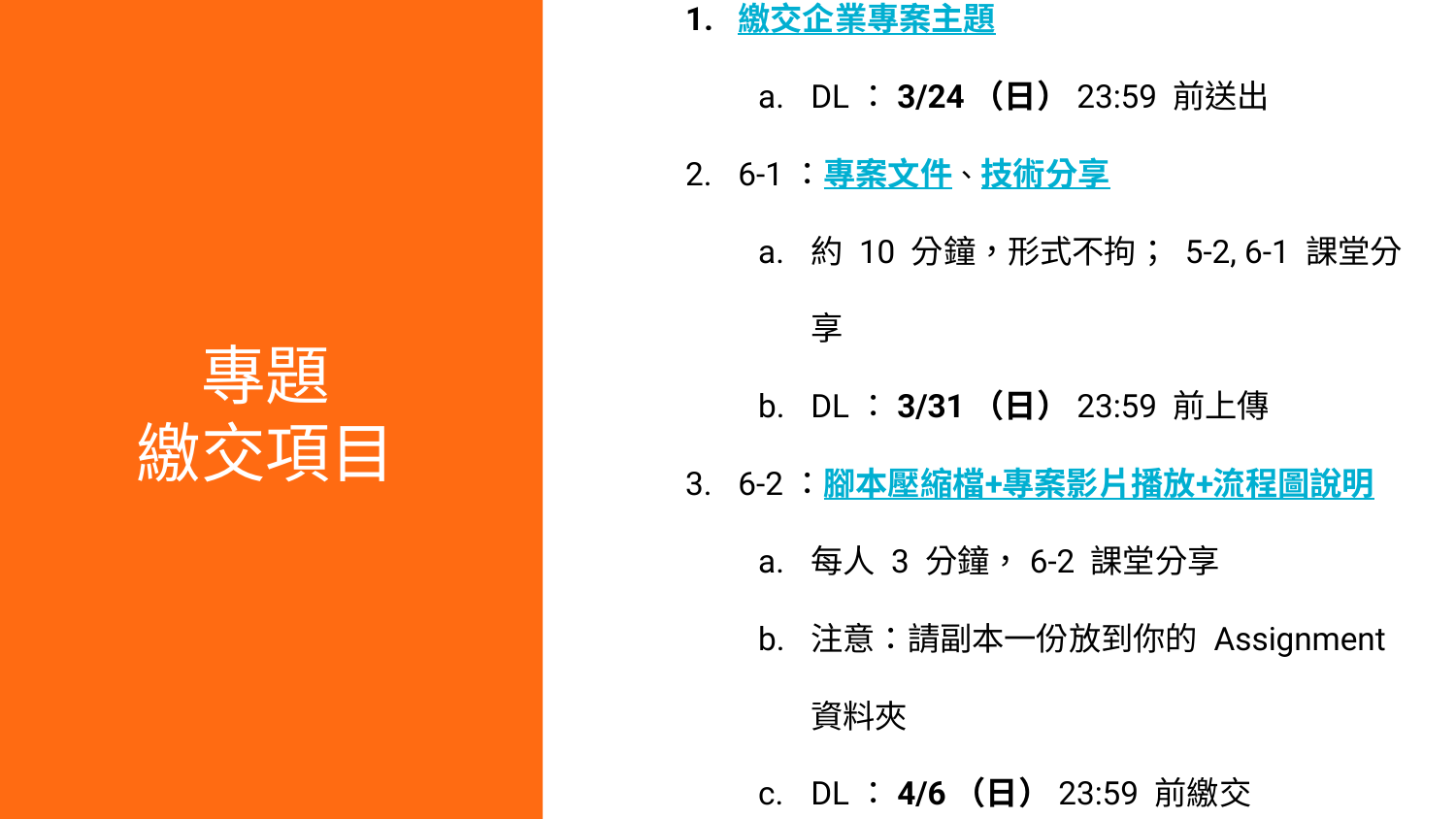

繳交企業專案主題
DL：3/24（日）23:59 前送出
6-1：專案文件、技術分享
約 10 分鐘，形式不拘； 5-2, 6-1 課堂分享
DL：3/31（日）23:59 前上傳
6-2：腳本壓縮檔+專案影片播放+流程圖說明
每人 3 分鐘，6-2 課堂分享
注意：請副本一份放到你的 Assignment 資料夾
DL：4/6（日）23:59 前繳交

專題
繳交項目